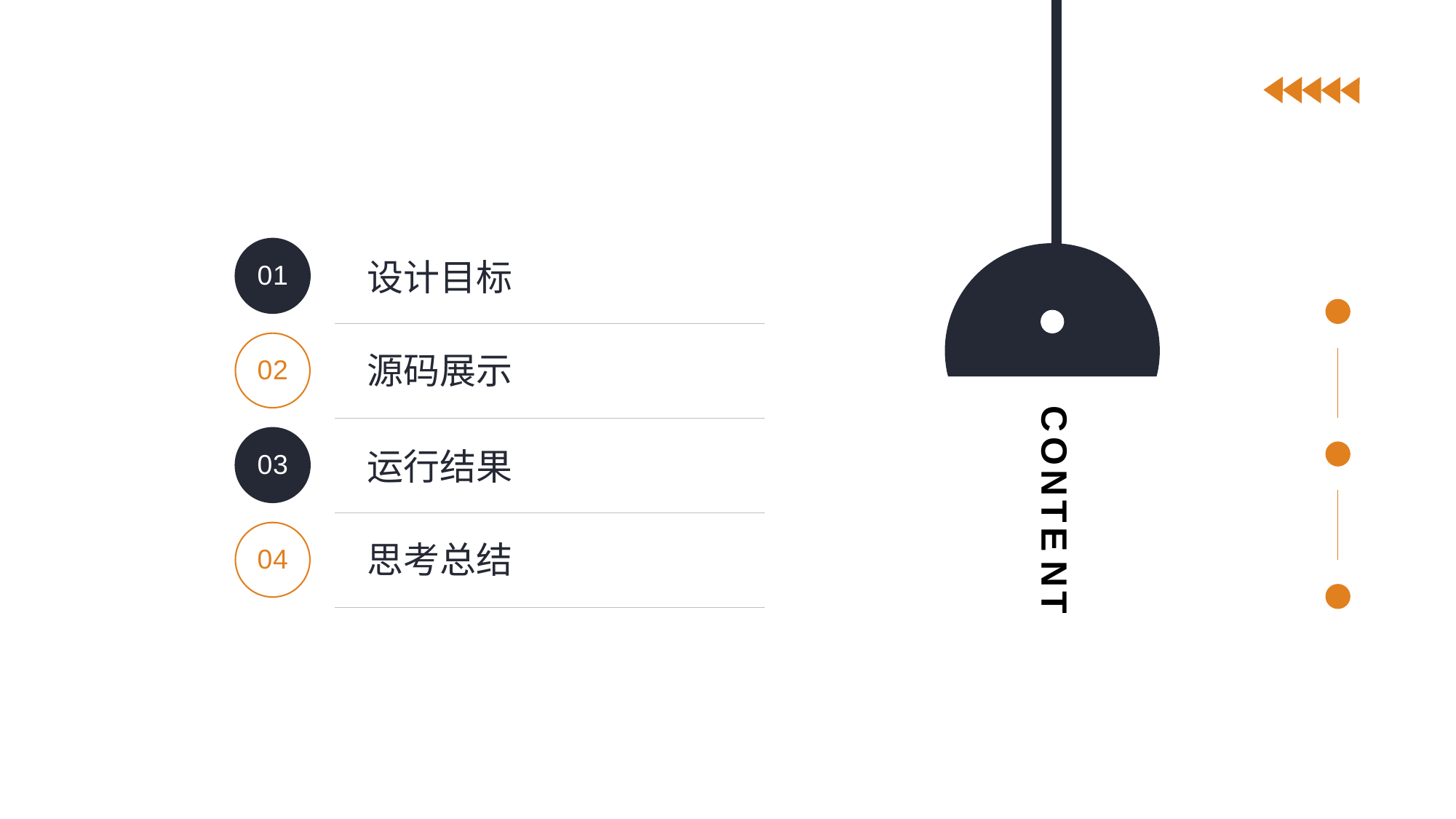

0 1

设计目标

0 2
源码展示
CONTE NT
0 3
运行结果

0 4
思考总结